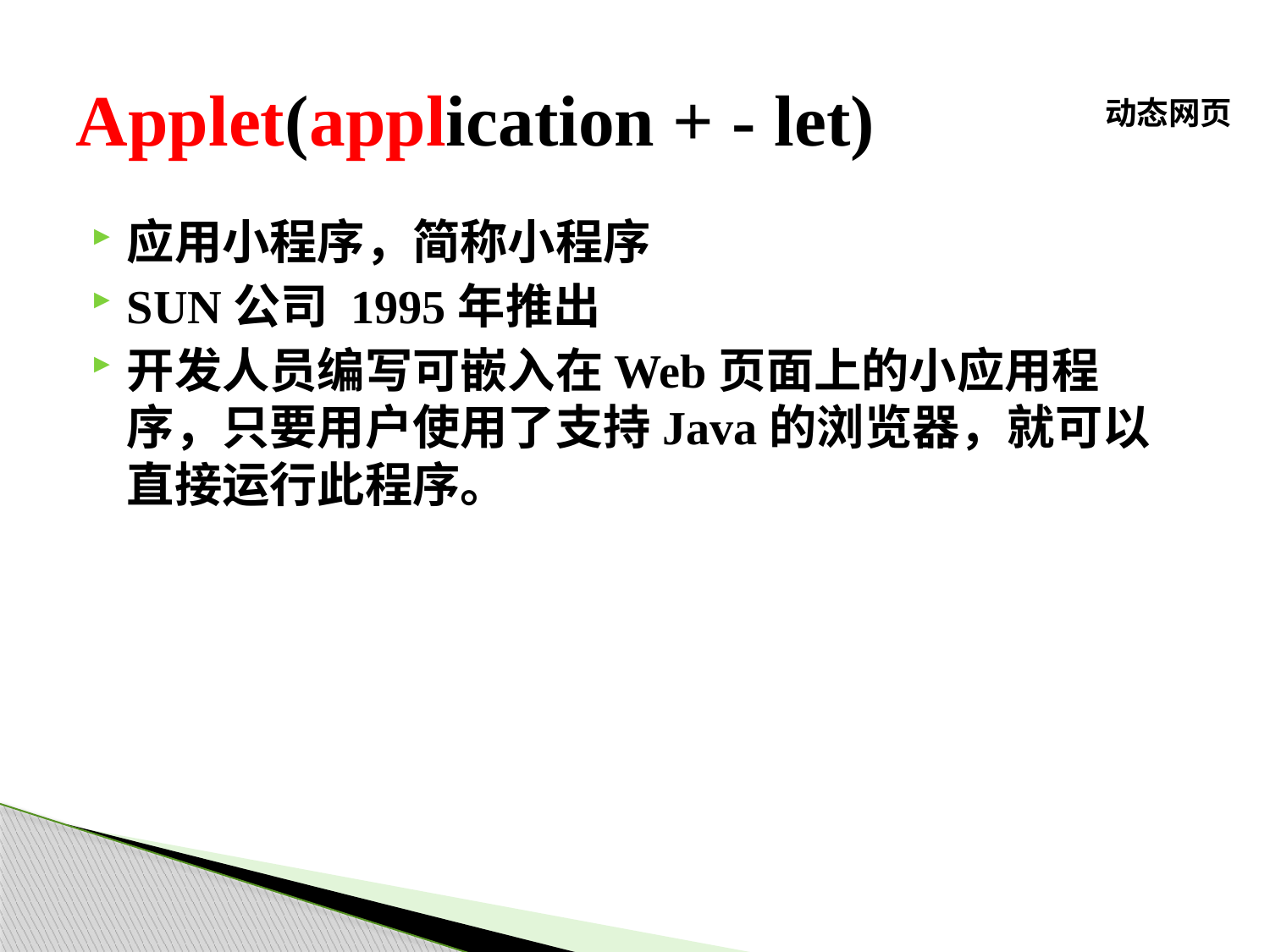

# Applet(application + - let)
动态网页
应用小程序，简称小程序
SUN公司 1995年推出
开发人员编写可嵌入在Web页面上的小应用程序，只要用户使用了支持Java的浏览器，就可以直接运行此程序。